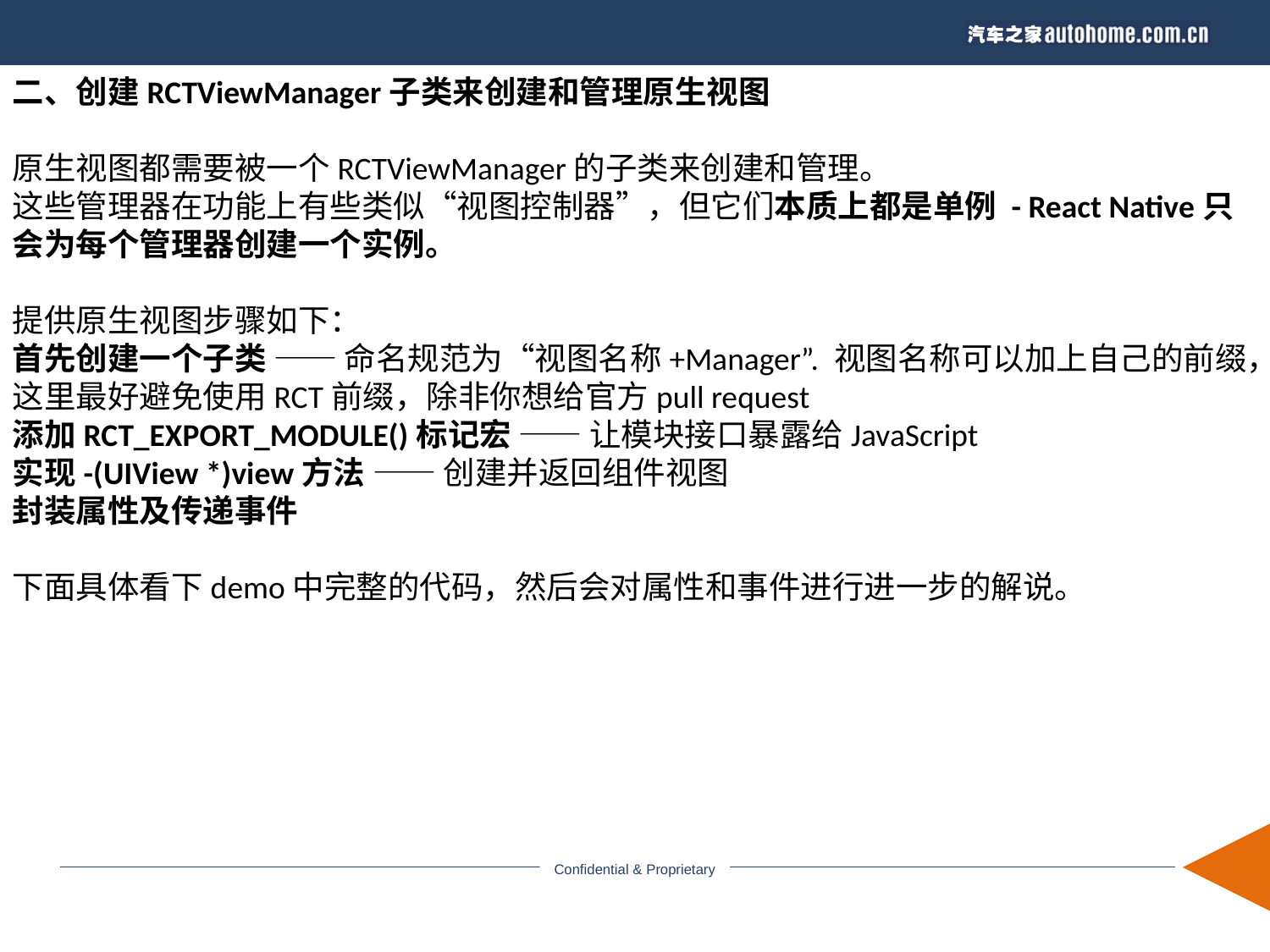

二、创建RCTViewManager子类来创建和管理原生视图

原生视图都需要被一个RCTViewManager的子类来创建和管理。
这些管理器在功能上有些类似“视图控制器”，但它们本质上都是单例 - React Native只会为每个管理器创建一个实例。

提供原生视图步骤如下：
首先创建一个子类 —— 命名规范为“视图名称+Manager”. 视图名称可以加上自己的前缀，这里最好避免使用RCT前缀，除非你想给官方pull request
添加RCT_EXPORT_MODULE()标记宏 —— 让模块接口暴露给JavaScript
实现-(UIView *)view方法 —— 创建并返回组件视图
封装属性及传递事件

下面具体看下demo中完整的代码，然后会对属性和事件进行进一步的解说。